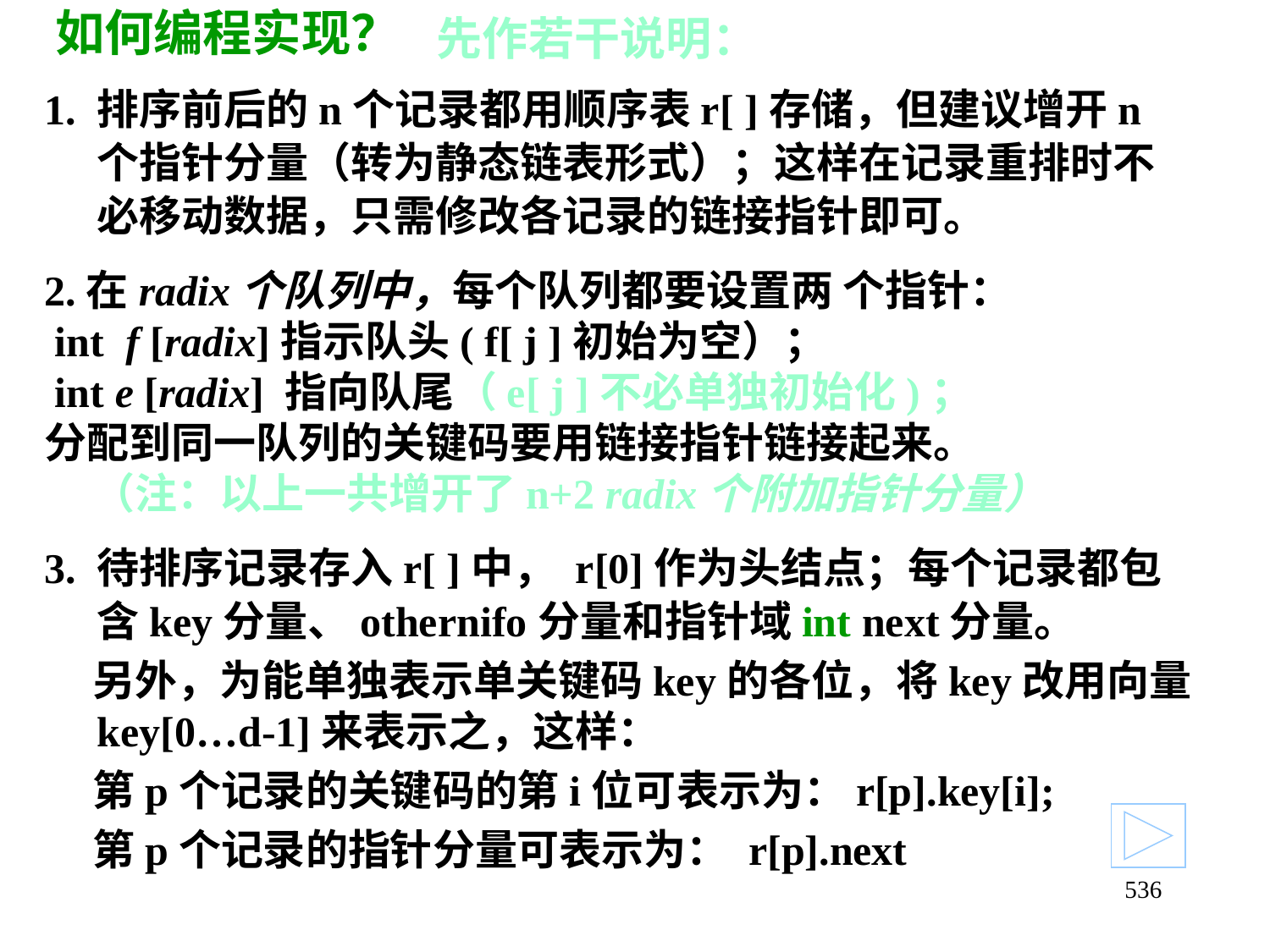

# 如何编程实现？
先作若干说明：
1. 排序前后的n个记录都用顺序表r[ ]存储，但建议增开n 个指针分量（转为静态链表形式）；这样在记录重排时不必移动数据，只需修改各记录的链接指针即可。
2.在radix个队列中，每个队列都要设置两 个指针：
 int  f [radix]指示队头( f[ j ]初始为空）；
 int e [radix] 指向队尾（e[ j ]不必单独初始化)；
分配到同一队列的关键码要用链接指针链接起来。
    （注：以上一共增开了n+2 radix个附加指针分量）
3. 待排序记录存入r[ ]中， r[0]作为头结点；每个记录都包含key分量、othernifo分量和指针域int next分量。
    另外，为能单独表示单关键码key的各位，将key改用向量key[0…d-1]来表示之，这样：
    第p个记录的关键码的第i位可表示为：r[p].key[i];
    第p个记录的指针分量可表示为： r[p].next

536